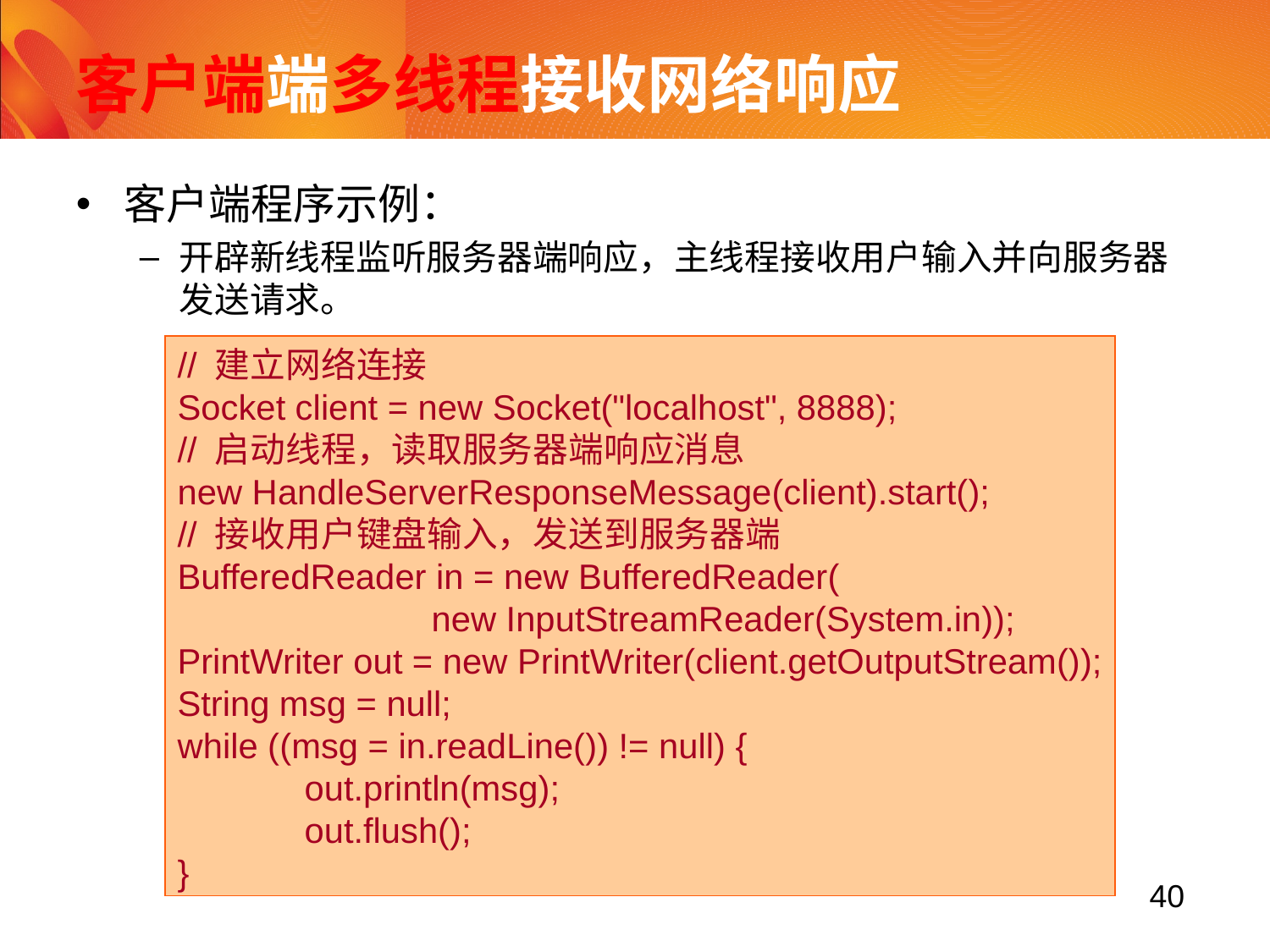

# 客户端端多线程接收网络响应
客户端程序示例：
开辟新线程监听服务器端响应，主线程接收用户输入并向服务器发送请求。

// 建立网络连接
Socket client = new Socket("localhost", 8888);
// 启动线程，读取服务器端响应消息
new HandleServerResponseMessage(client).start();
// 接收用户键盘输入，发送到服务器端
BufferedReader in = new BufferedReader(
		new InputStreamReader(System.in));
PrintWriter out = new PrintWriter(client.getOutputStream());
String msg = null;
while ((msg = in.readLine()) != null) {
	out.println(msg);
	out.flush();
}